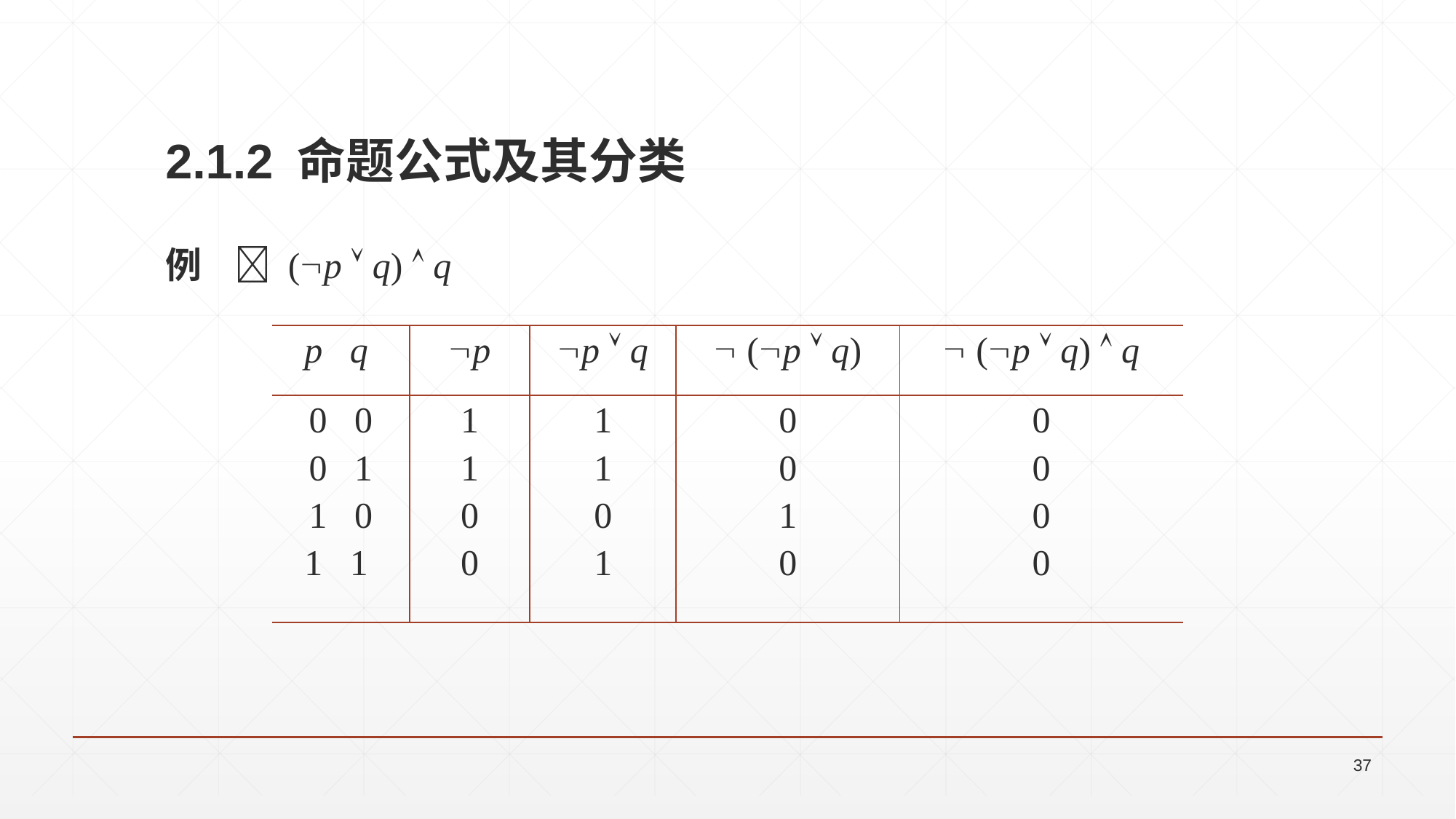

2.1.2 命题公式及其分类
例    ¬ (¬p ∨ q) ∧ q
| p q | ¬p | ¬p ∨ q | ¬ (¬p ∨ q) | ¬ (¬p ∨ q) ∧ q |
| --- | --- | --- | --- | --- |
| 0 0 0 1 1 0 1 1 | 1 1 0 0 | 1 1 0 1 | 0 0 1 0 | 0 0 0 0 |
37